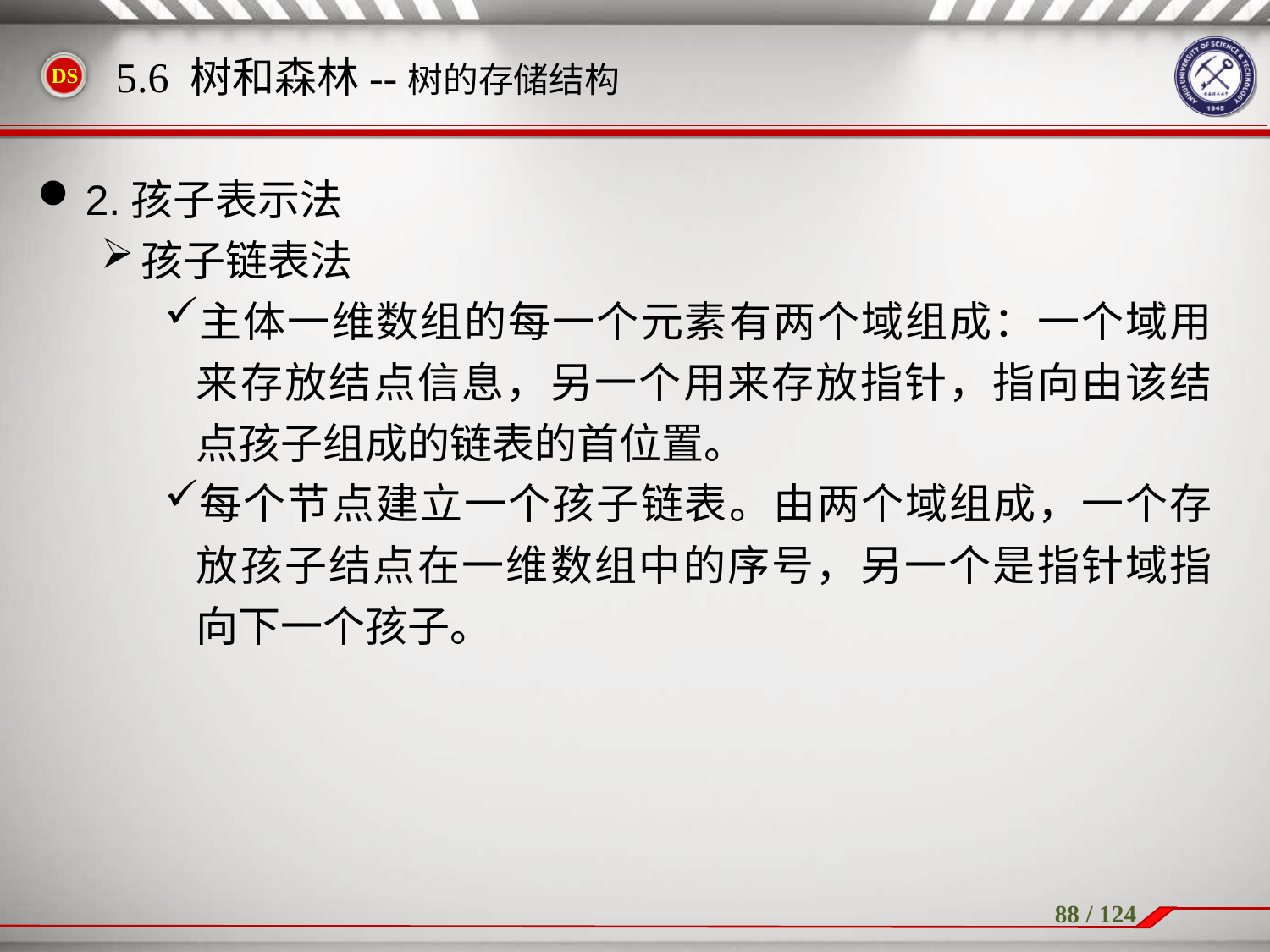

5.6 树和森林--树的存储结构
2.孩子表示法
孩子链表法
主体一维数组的每一个元素有两个域组成：一个域用来存放结点信息，另一个用来存放指针，指向由该结点孩子组成的链表的首位置。
每个节点建立一个孩子链表。由两个域组成，一个存放孩子结点在一维数组中的序号，另一个是指针域指向下一个孩子。